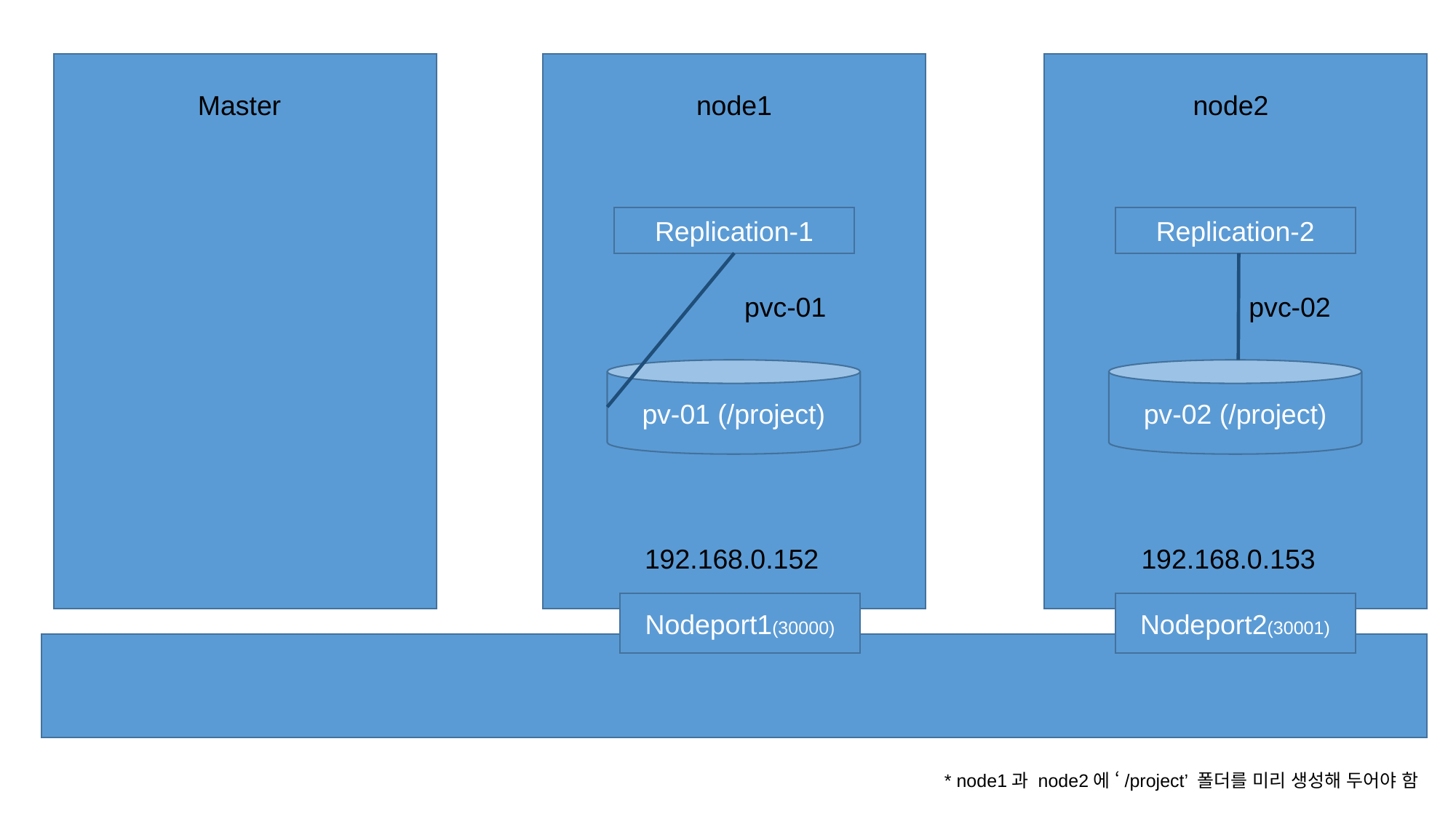

Master
node1
node2
Replication-1
Replication-2
pvc-01
pvc-02
pv-01 (/project)
pv-02 (/project)
192.168.0.152
192.168.0.153
Nodeport1(30000)
Nodeport2(30001)

* node1과 node2에 ‘/project’ 폴더를 미리 생성해 두어야 함